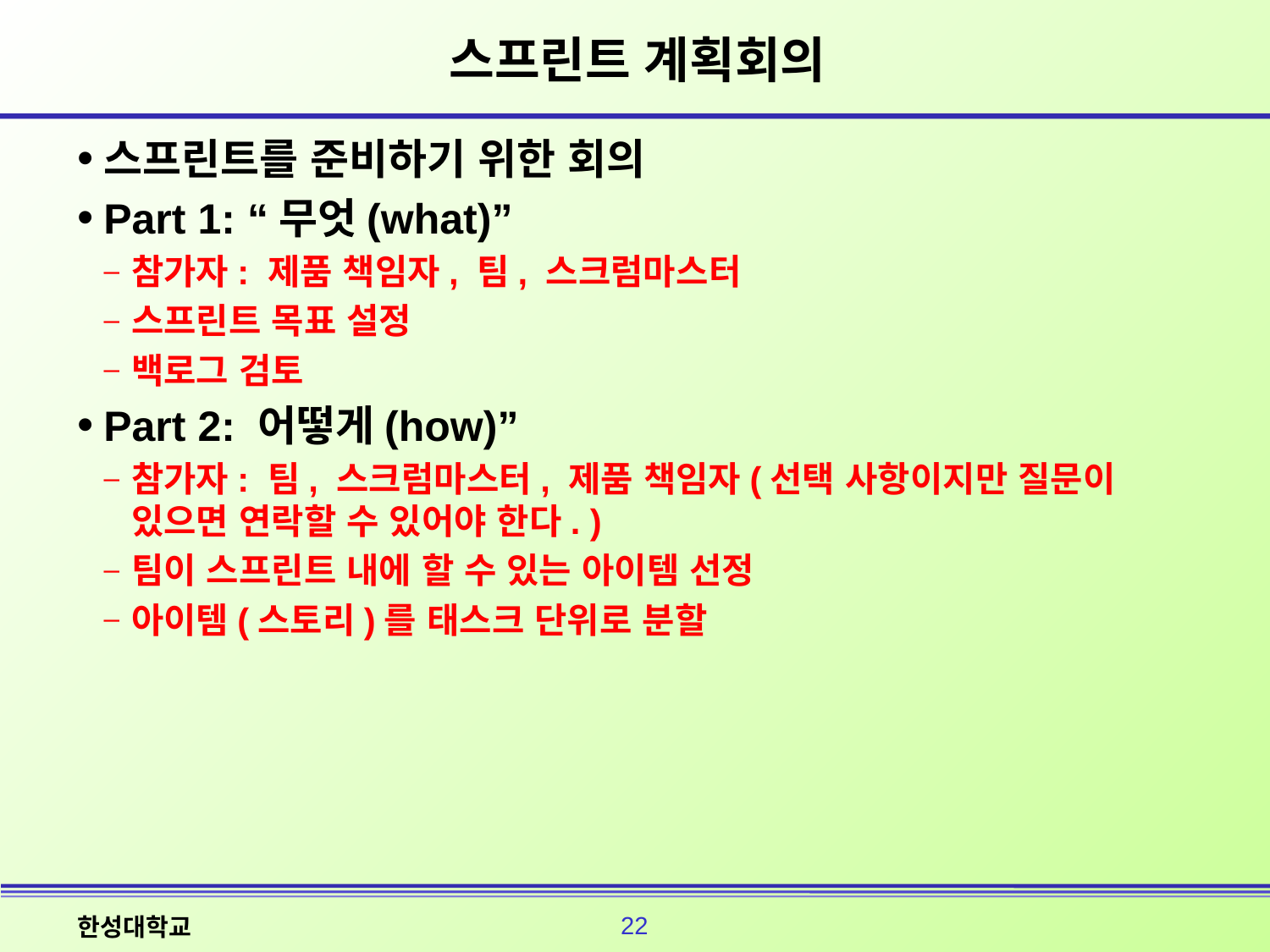

# 스프린트 계획회의
스프린트를 준비하기 위한 회의
Part 1: “무엇(what)”
참가자: 제품 책임자, 팀, 스크럼마스터
스프린트 목표 설정
백로그 검토
Part 2: 어떻게(how)”
참가자: 팀, 스크럼마스터, 제품 책임자(선택 사항이지만 질문이 있으면 연락할 수 있어야 한다. )
팀이 스프린트 내에 할 수 있는 아이템 선정
아이템(스토리)를 태스크 단위로 분할